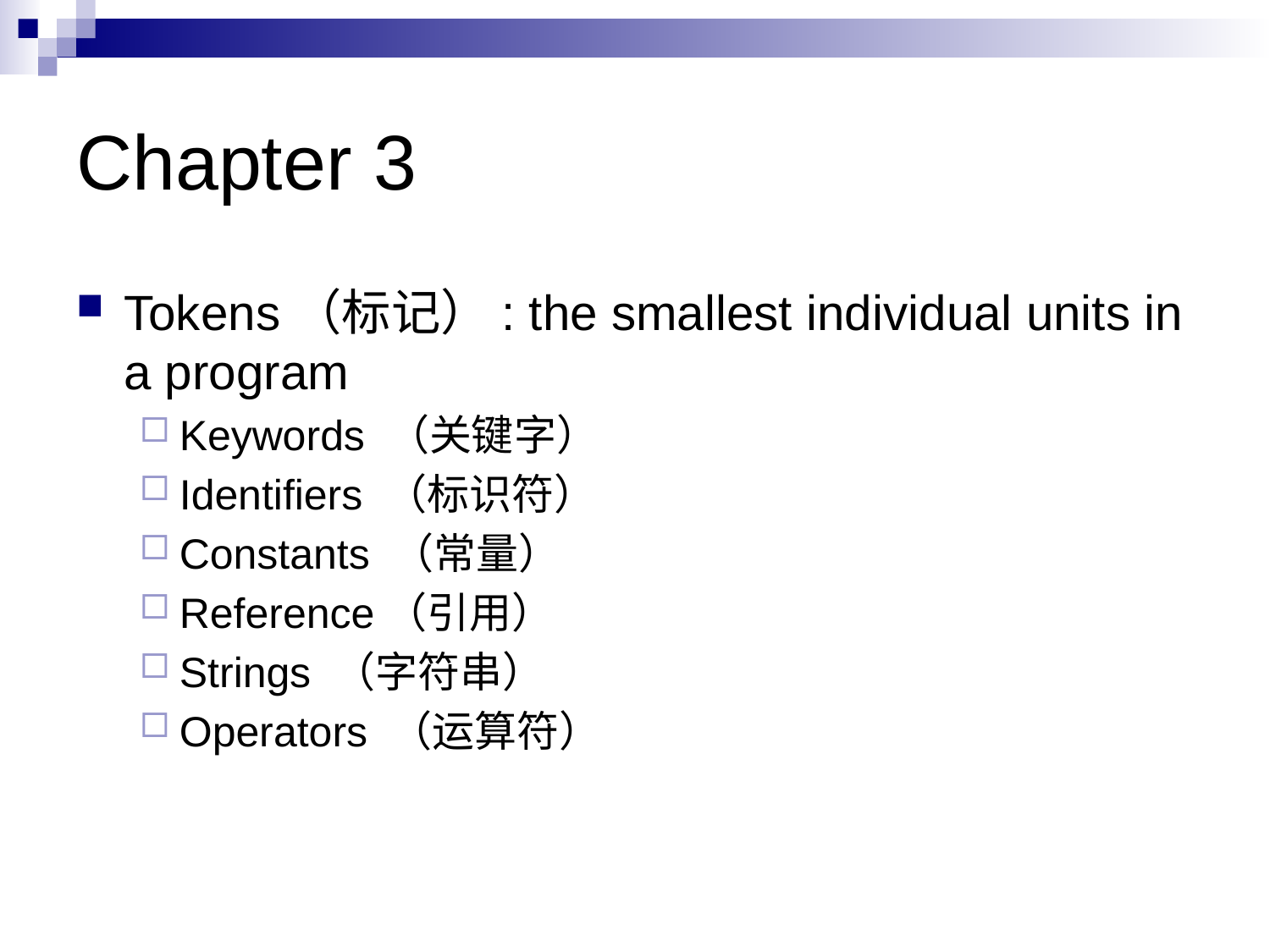

# Chapter 3
Tokens（标记）: the smallest individual units in a program
Keywords （关键字）
Identifiers （标识符）
Constants （常量）
Reference（引用）
Strings （字符串）
Operators （运算符）